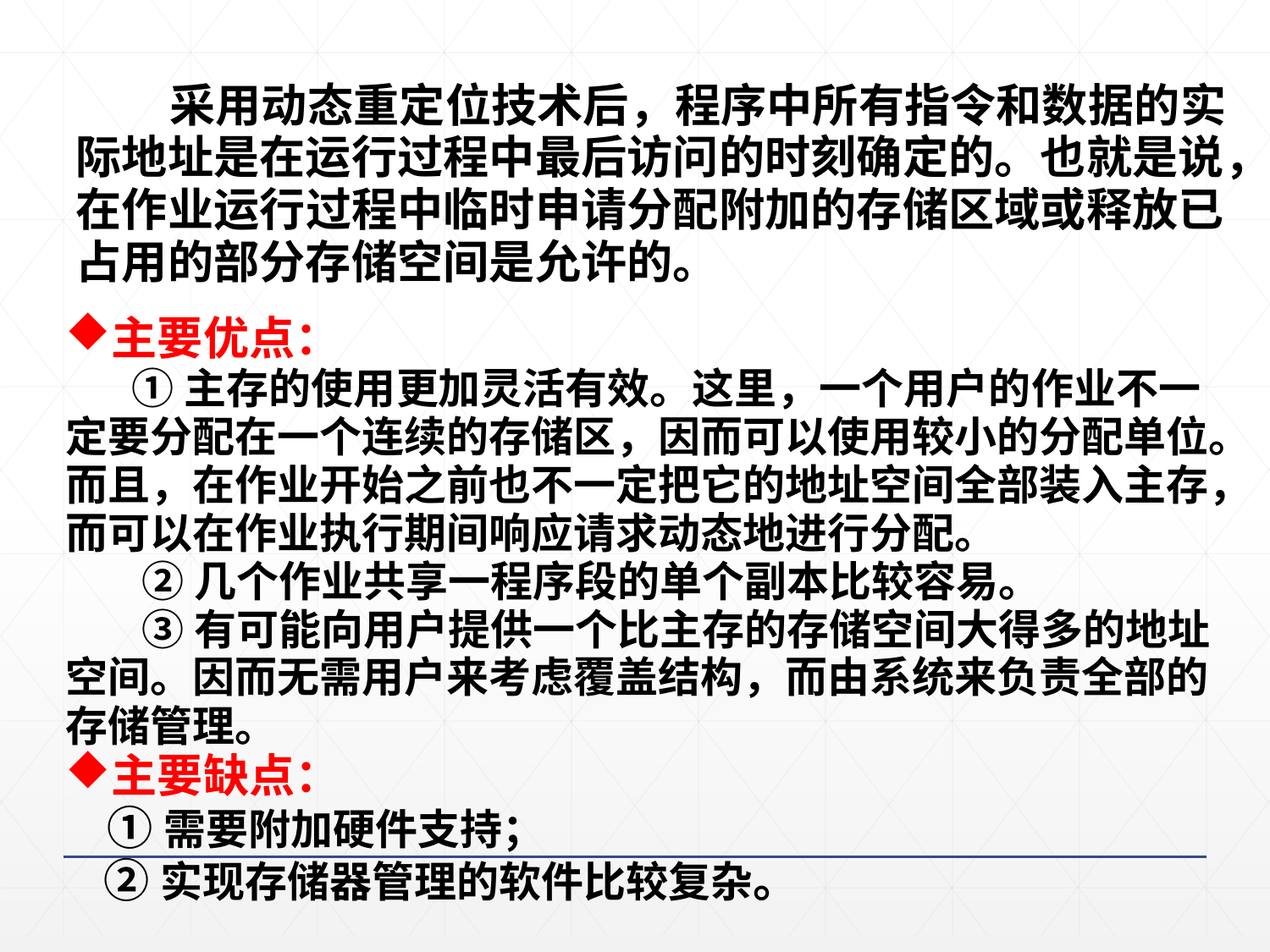

采用动态重定位技术后，程序中所有指令和数据的实际地址是在运行过程中最后访问的时刻确定的。也就是说，在作业运行过程中临时申请分配附加的存储区域或释放已占用的部分存储空间是允许的。
主要优点：
       ①主存的使用更加灵活有效。这里，一个用户的作业不一定要分配在一个连续的存储区，因而可以使用较小的分配单位。而且，在作业开始之前也不一定把它的地址空间全部装入主存，而可以在作业执行期间响应请求动态地进行分配。
        ②几个作业共享一程序段的单个副本比较容易。
        ③有可能向用户提供一个比主存的存储空间大得多的地址空间。因而无需用户来考虑覆盖结构，而由系统来负责全部的存储管理。
主要缺点：
    ①需要附加硬件支持；
    ②实现存储器管理的软件比较复杂。